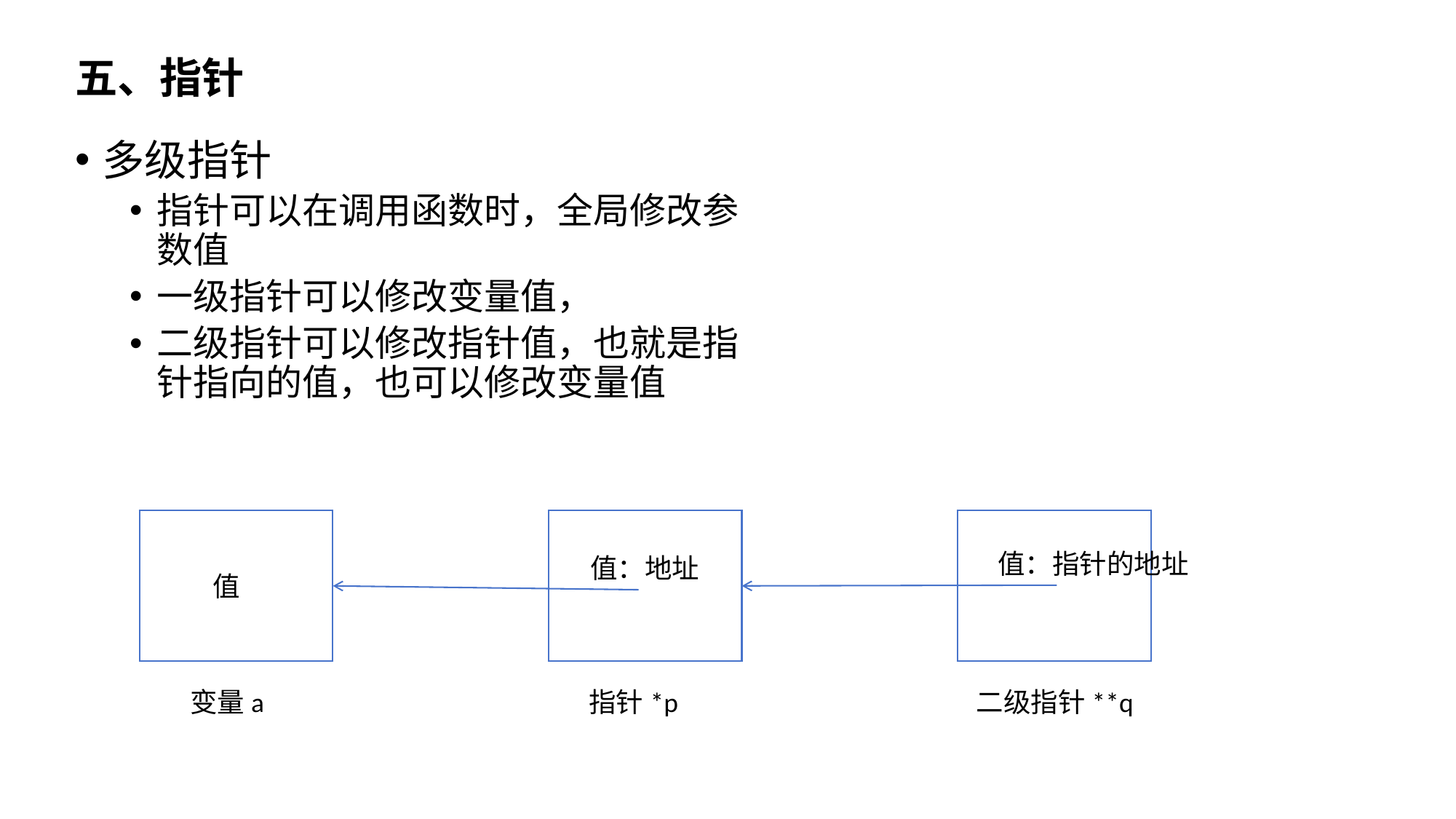

五、指针
多级指针
指针可以在调用函数时，全局修改参数值
一级指针可以修改变量值，
二级指针可以修改指针值，也就是指针指向的值，也可以修改变量值

值：指针的地址
值：地址
值
变量a
指针*p
二级指针**q